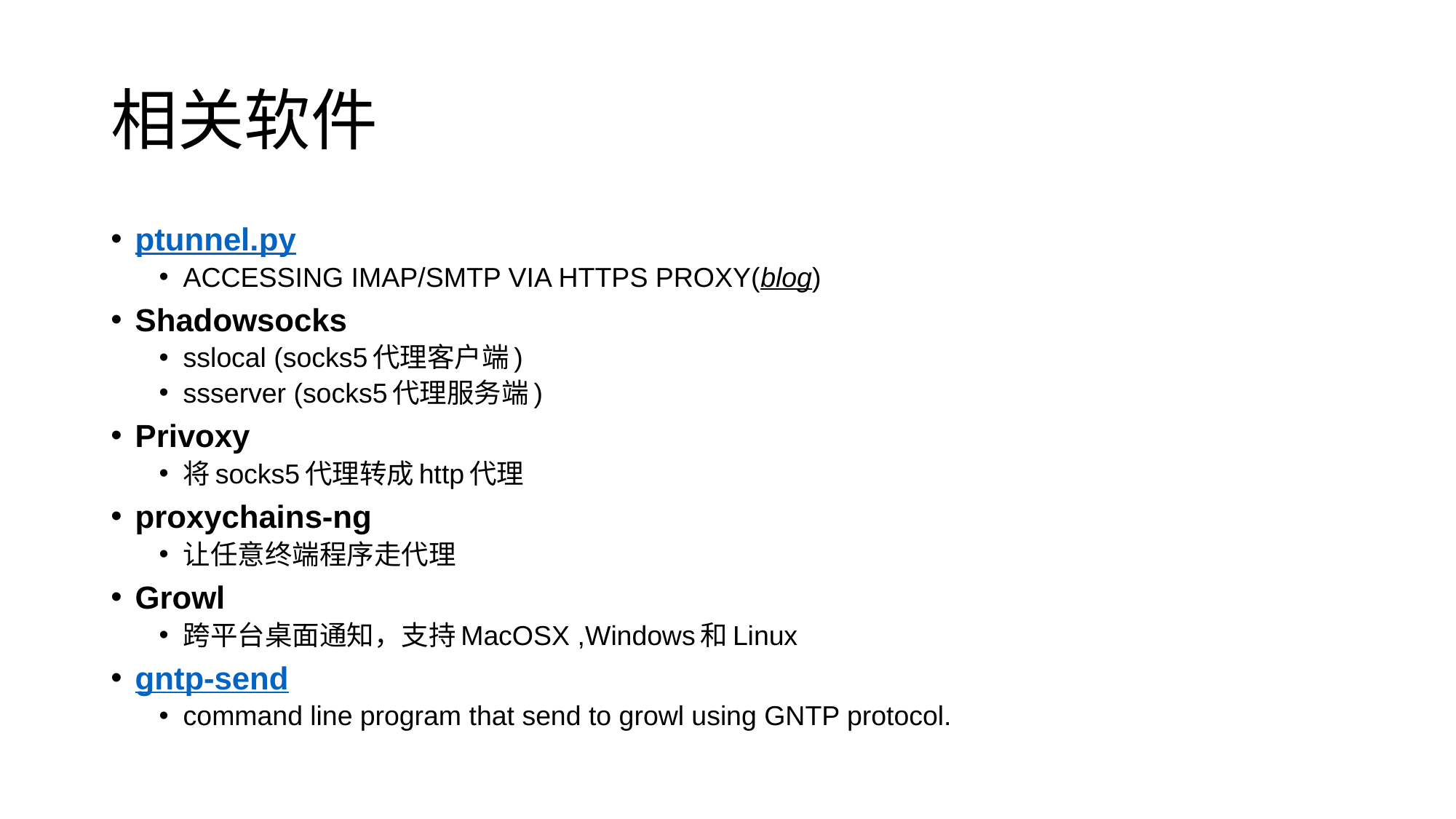

# 相关软件
ptunnel.py
ACCESSING IMAP/SMTP VIA HTTPS PROXY(blog)
Shadowsocks
sslocal (socks5代理客户端)
ssserver (socks5代理服务端)
Privoxy
将socks5代理转成http代理
proxychains-ng
让任意终端程序走代理
Growl
跨平台桌面通知，支持MacOSX ,Windows和Linux
gntp-send
command line program that send to growl using GNTP protocol.